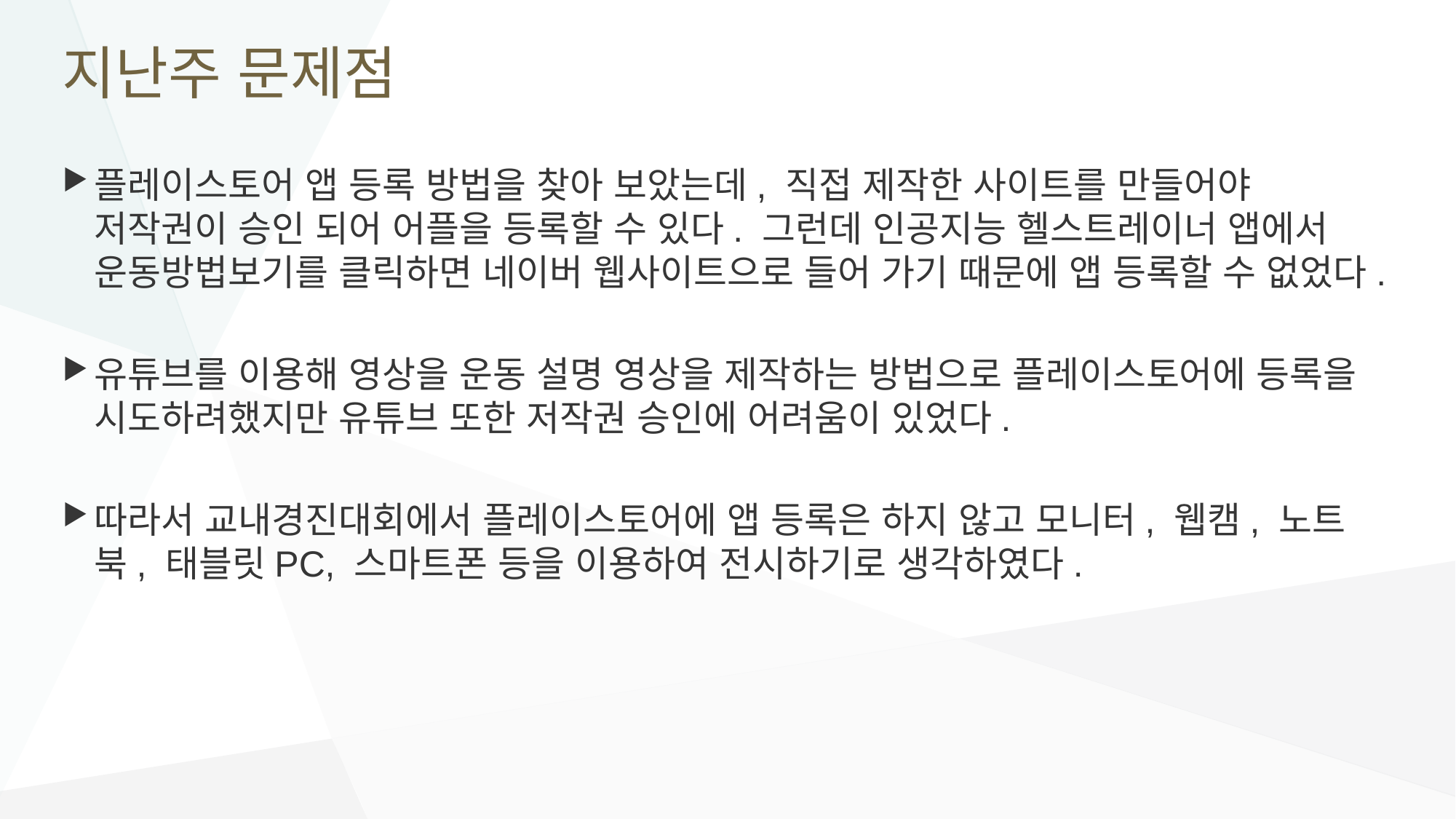

# 지난주 문제점
플레이스토어 앱 등록 방법을 찾아 보았는데, 직접 제작한 사이트를 만들어야 저작권이 승인 되어 어플을 등록할 수 있다. 그런데 인공지능 헬스트레이너 앱에서 운동방법보기를 클릭하면 네이버 웹사이트으로 들어 가기 때문에 앱 등록할 수 없었다.

유튜브를 이용해 영상을 운동 설명 영상을 제작하는 방법으로 플레이스토어에 등록을 시도하려했지만 유튜브 또한 저작권 승인에 어려움이 있었다.

따라서 교내경진대회에서 플레이스토어에 앱 등록은 하지 않고 모니터, 웹캠, 노트북, 태블릿PC, 스마트폰 등을 이용하여 전시하기로 생각하였다.